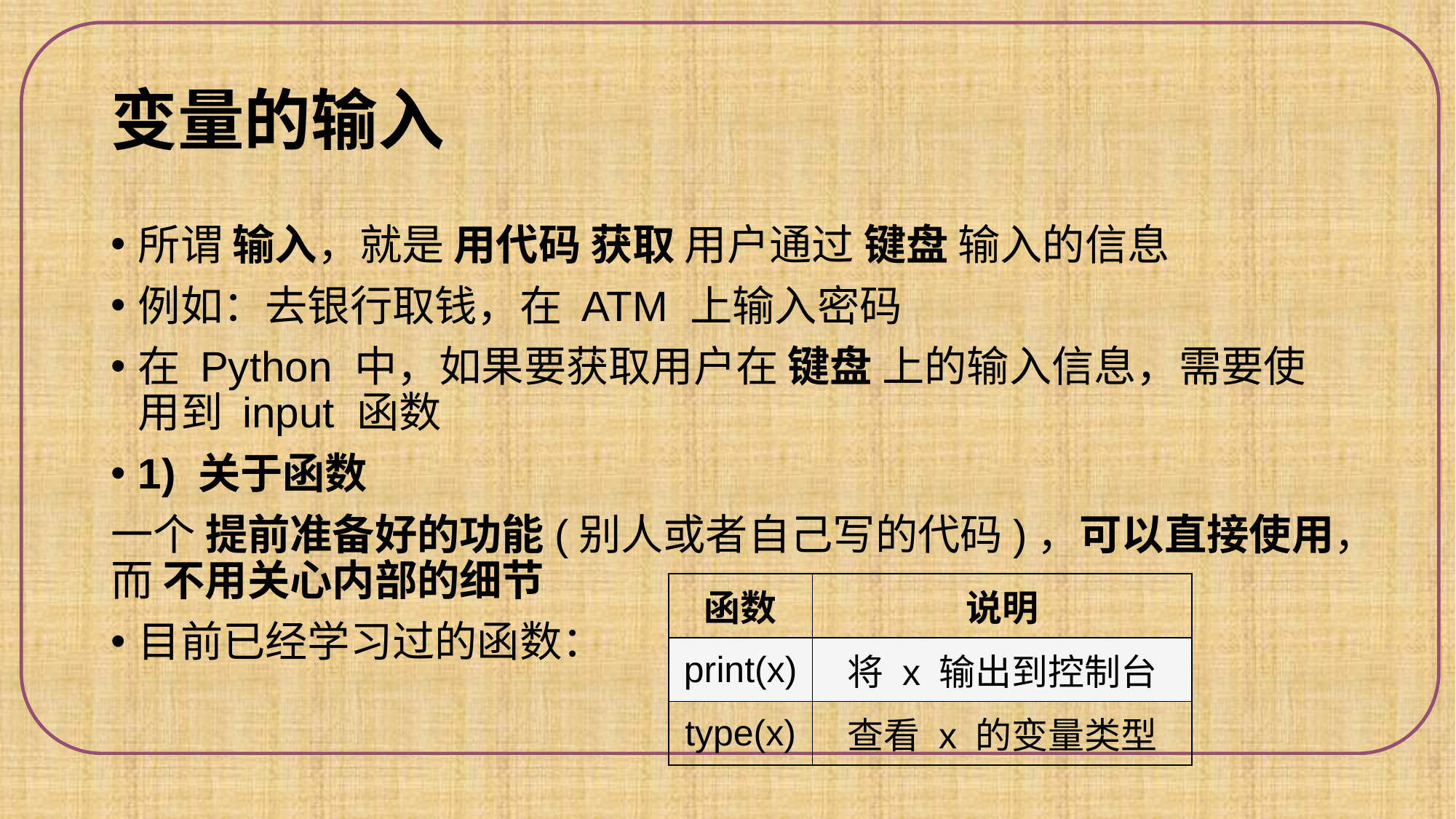

# 变量的输入
所谓 输入，就是 用代码 获取 用户通过 键盘 输入的信息
例如：去银行取钱，在 ATM 上输入密码
在 Python 中，如果要获取用户在 键盘 上的输入信息，需要使用到 input 函数
1) 关于函数
一个 提前准备好的功能(别人或者自己写的代码)，可以直接使用，而 不用关心内部的细节
目前已经学习过的函数：

| 函数 | 说明 |
| --- | --- |
| print(x) | 将 x 输出到控制台 |
| type(x) | 查看 x 的变量类型 |